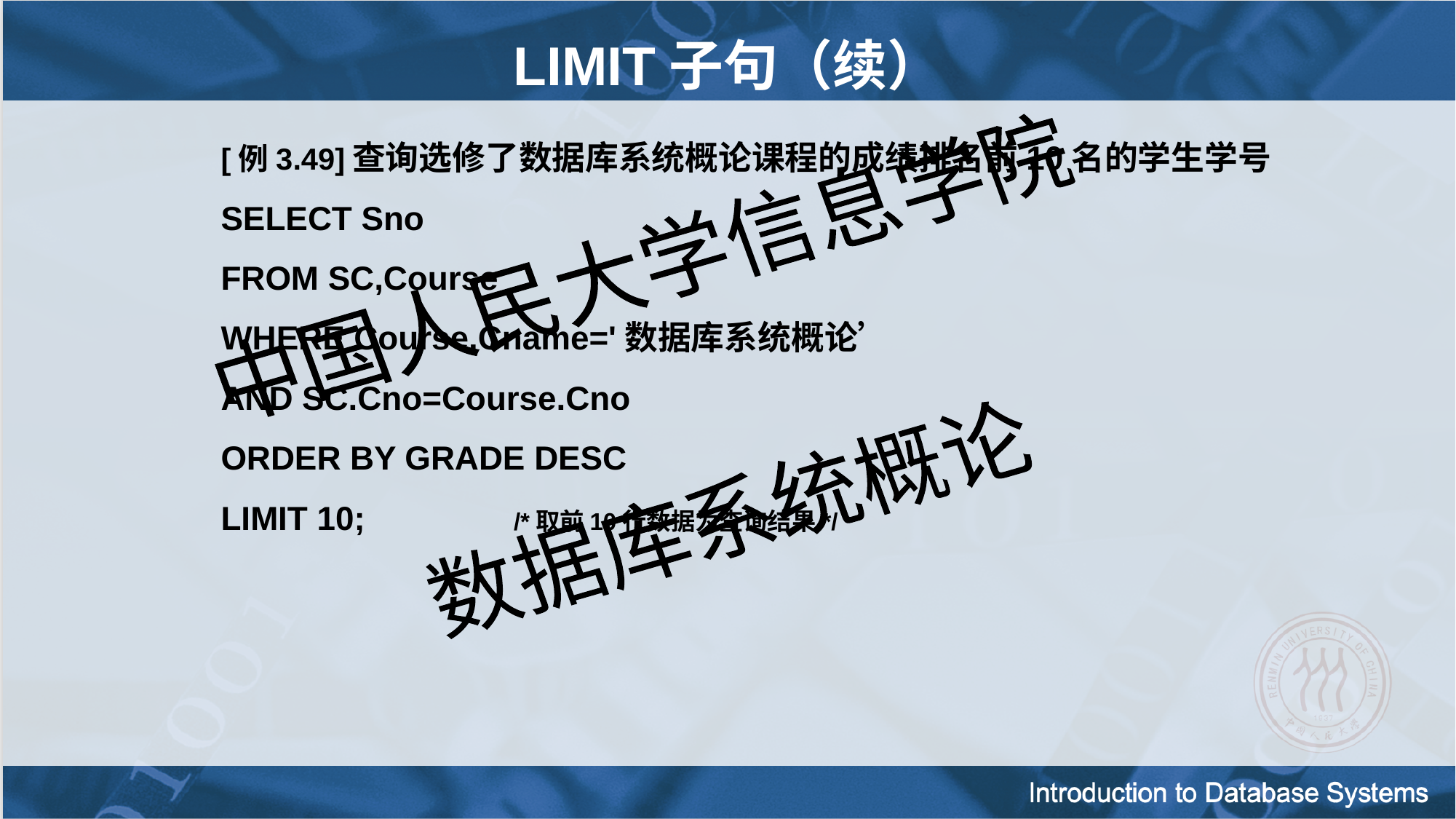

LIMIT子句（续）
[例3.49]查询选修了数据库系统概论课程的成绩排名前10名的学生学号
SELECT Sno
FROM SC,Course
WHERE Course.Cname='数据库系统概论’
AND SC.Cno=Course.Cno
ORDER BY GRADE DESC
LIMIT 10;                /*取前10行数据为查询结果*/